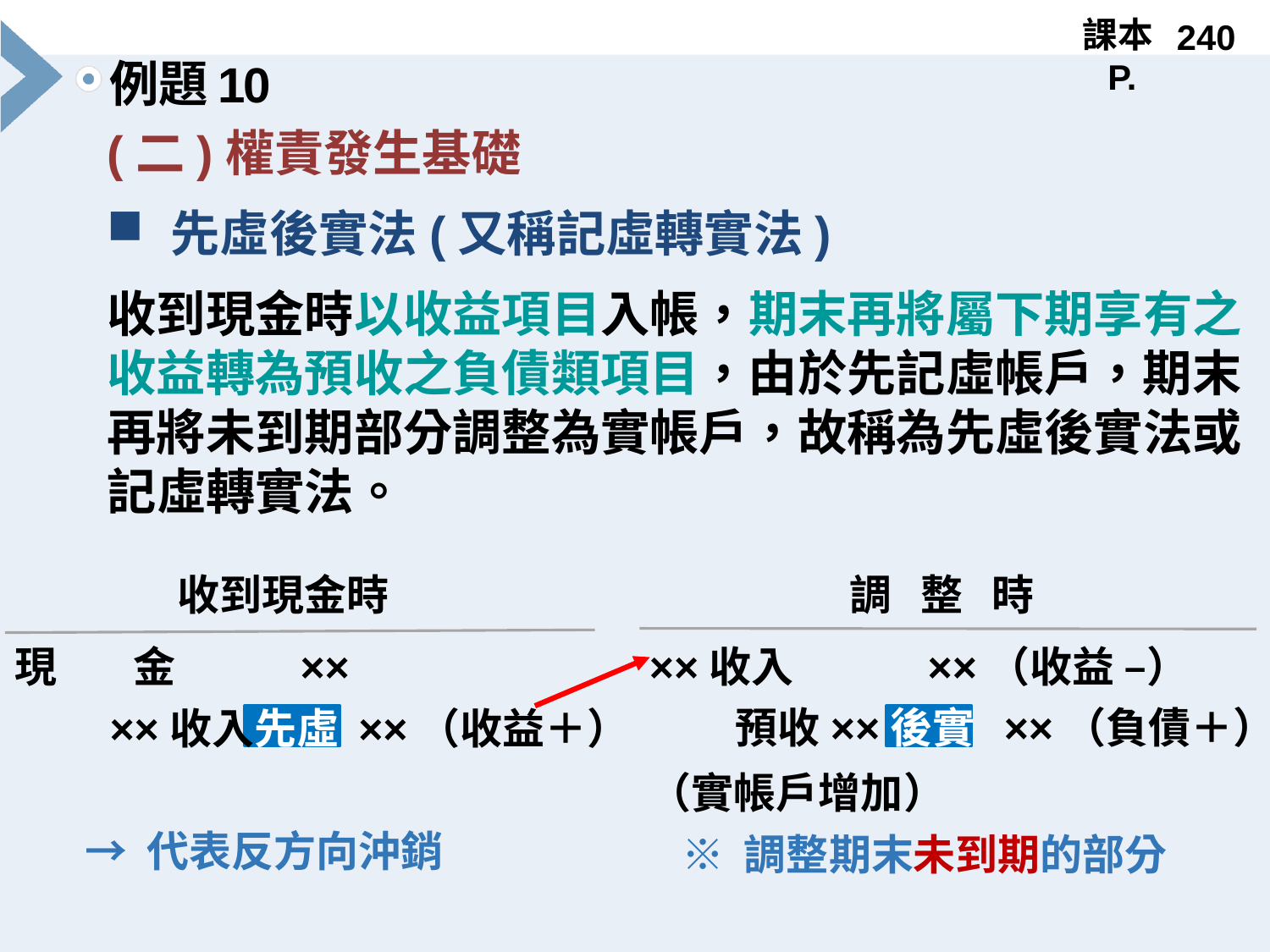

240
# 10
(二)權責發生基礎
先虛後實法(又稱記虛轉實法)
收到現金時以收益項目入帳，期末再將屬下期享有之收益轉為預收之負債類項目，由於先記虛帳戶，期末再將未到期部分調整為實帳戶，故稱為先虛後實法或記虛轉實法。

                    調   整   時
××收入             ××（收益 –）
        預收××後實  ××（負債＋）
（實帳戶增加）

                收到現金時
現        金            ××
        ××收入先虛 ××（收益＋）

→ 代表反方向沖銷
※ 調整期末未到期的部分